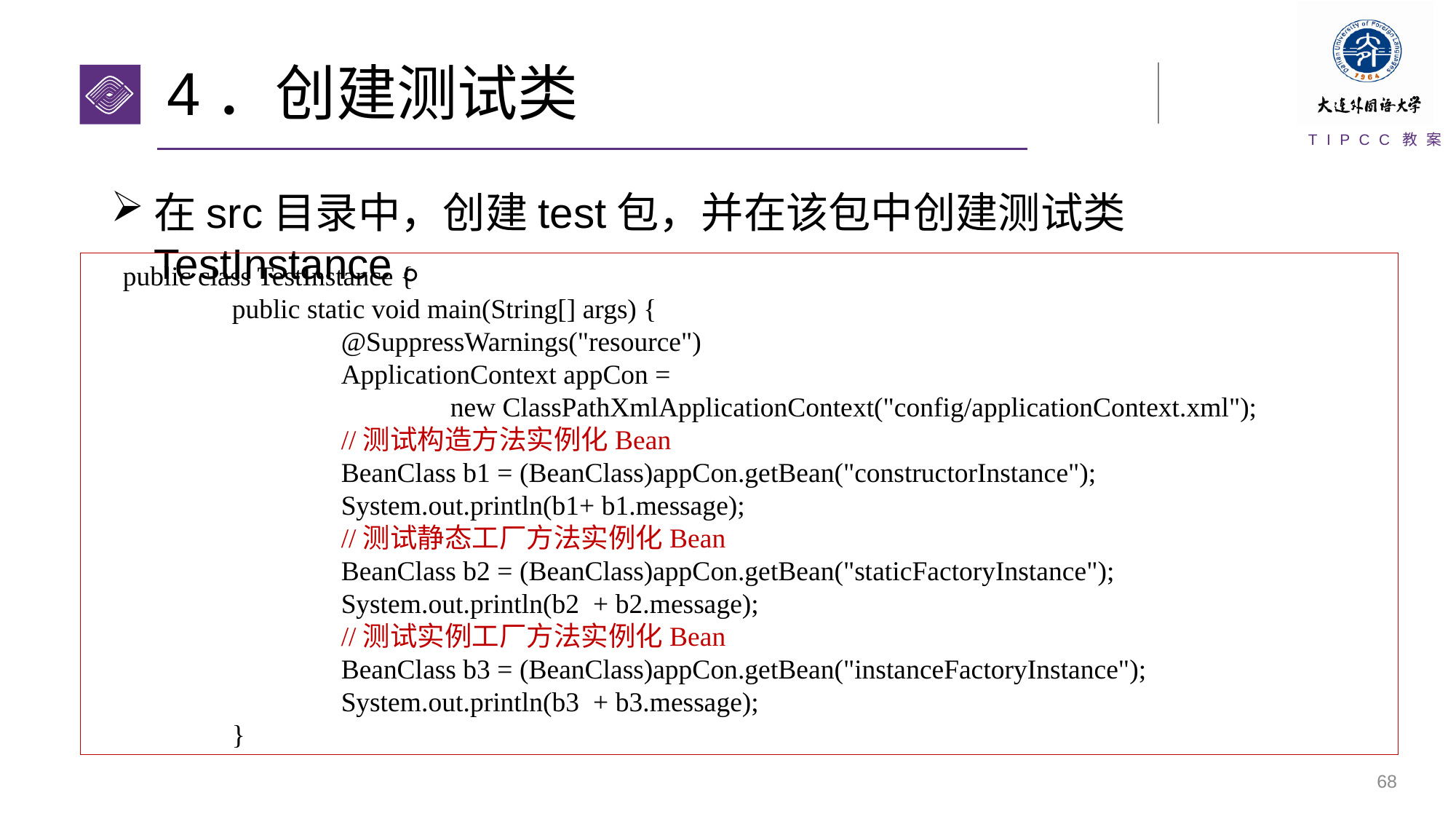

# 4．创建测试类
在src目录中，创建test包，并在该包中创建测试类TestInstance。
public class TestInstance {
	public static void main(String[] args) {
		@SuppressWarnings("resource")
		ApplicationContext appCon =
			new ClassPathXmlApplicationContext("config/applicationContext.xml");
		//测试构造方法实例化Bean
		BeanClass b1 = (BeanClass)appCon.getBean("constructorInstance");
		System.out.println(b1+ b1.message);
		//测试静态工厂方法实例化Bean
		BeanClass b2 = (BeanClass)appCon.getBean("staticFactoryInstance");
		System.out.println(b2  + b2.message);
		//测试实例工厂方法实例化Bean
		BeanClass b3 = (BeanClass)appCon.getBean("instanceFactoryInstance");
		System.out.println(b3  + b3.message);
	}
68